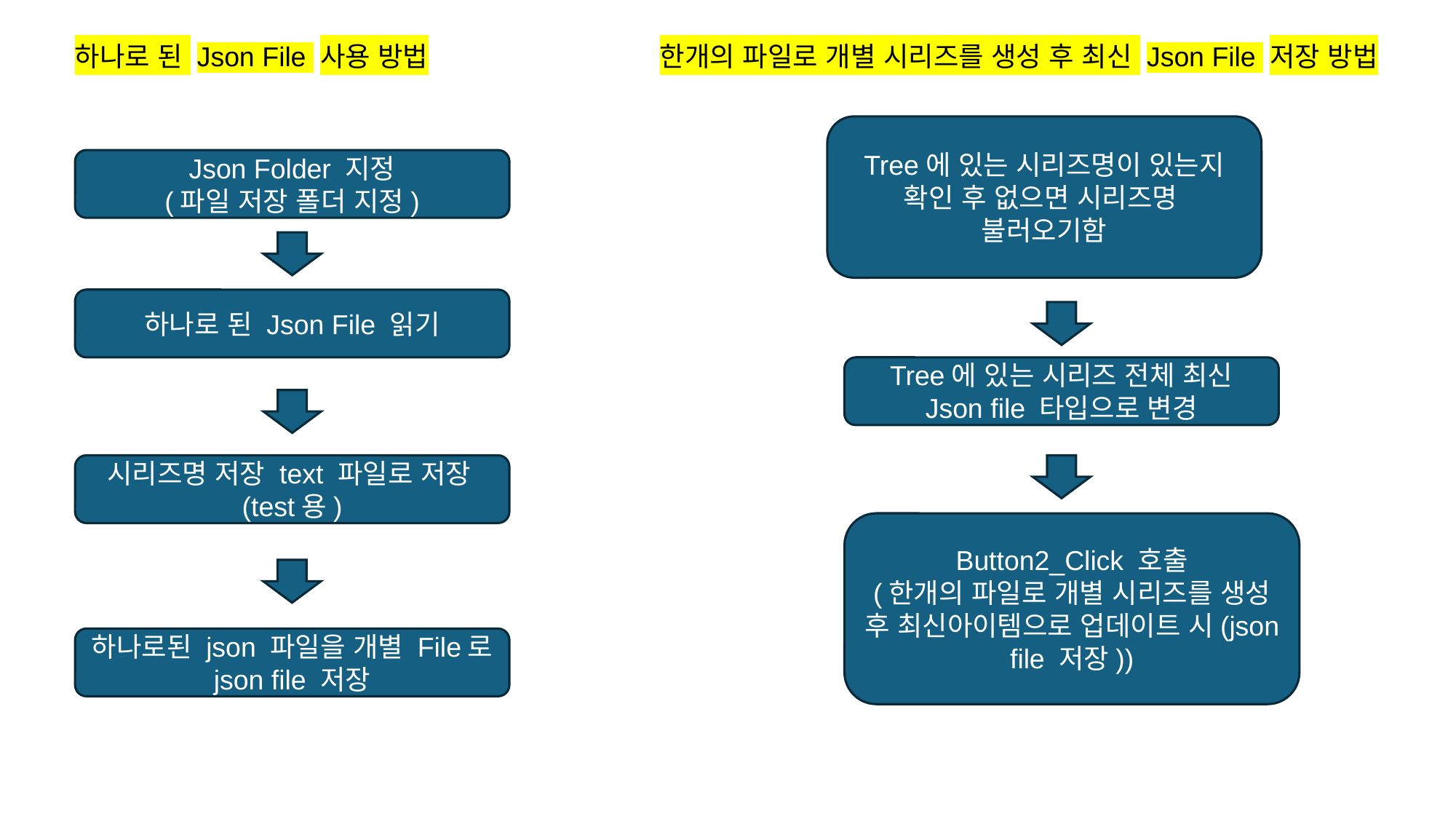

하나로 된 Json File 사용 방법
한개의 파일로 개별 시리즈를 생성 후 최신 Json File 저장 방법
Tree에 있는 시리즈명이 있는지 확인 후 없으면 시리즈명
불러오기함
Json Folder 지정
(파일 저장 폴더 지정)

하나로 된 Json File 읽기

Tree에 있는 시리즈 전체 최신 Json file 타입으로 변경

시리즈명 저장 text 파일로 저장(test용)

Button2_Click 호출
(한개의 파일로 개별 시리즈를 생성 후 최신아이템으로 업데이트 시(json file 저장))

하나로된 json 파일을 개별 File로 json file 저장